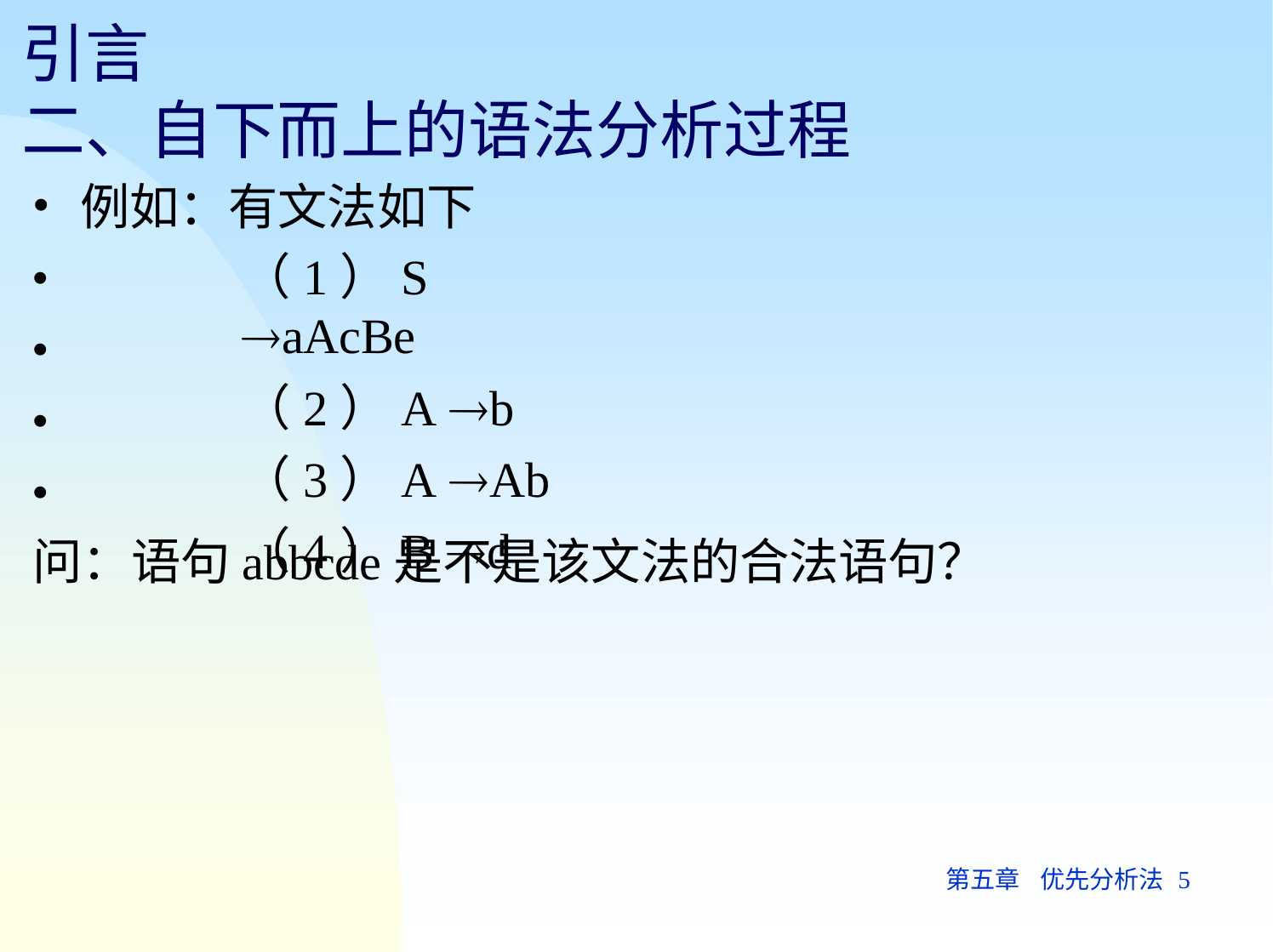

# 引言
二、自下而上的语法分析过程
例如：有文法如下
•
•
•
•
（1）S →aAcBe
（2）A →b
（3）A →Ab
（4）B →d
问：语句abbcde是不是该文法的合法语句？
第五章	优先分析法 5